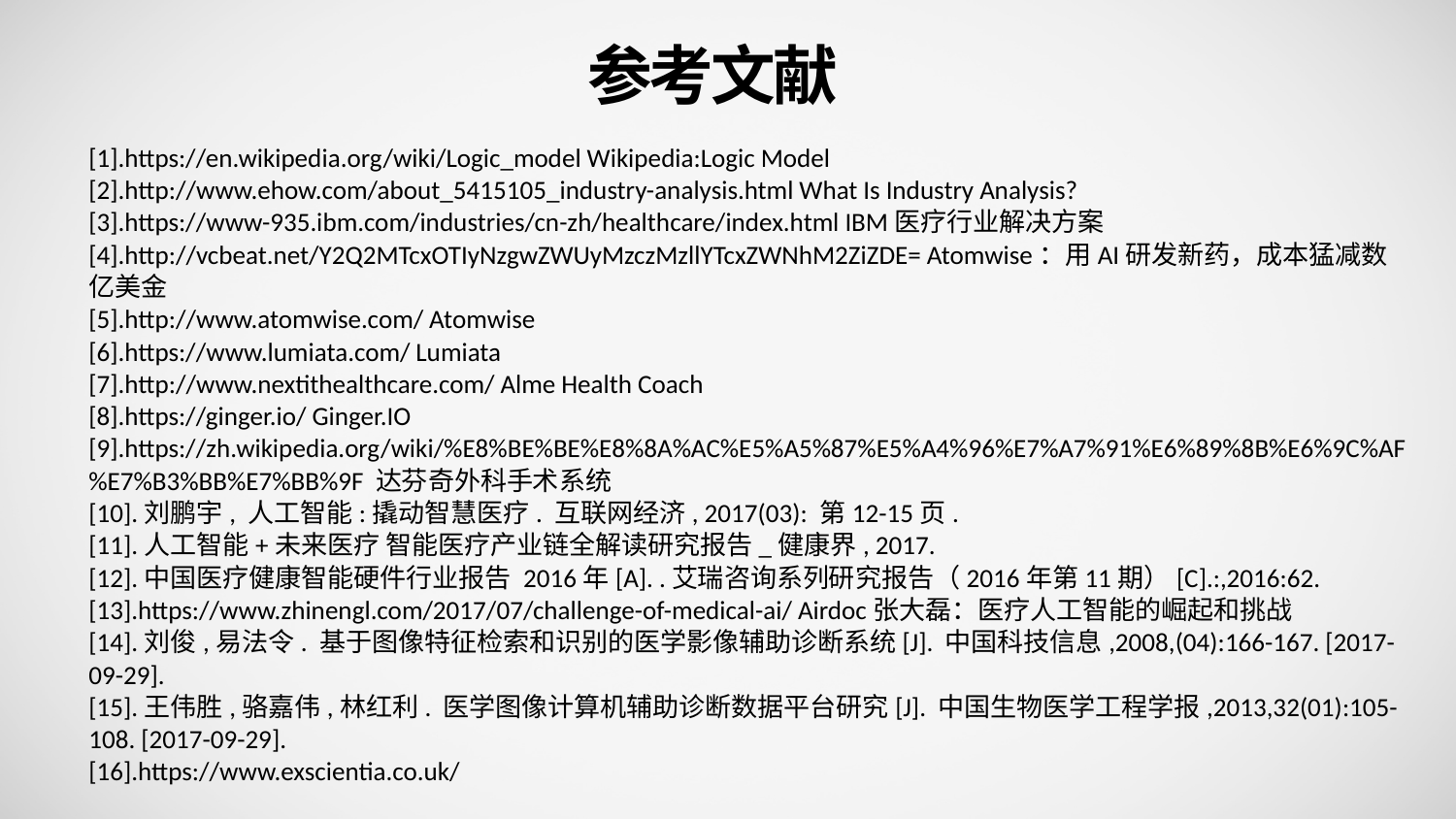

参考文献
[1].https://en.wikipedia.org/wiki/Logic_model Wikipedia:Logic Model
[2].http://www.ehow.com/about_5415105_industry-analysis.html What Is Industry Analysis?
[3].https://www-935.ibm.com/industries/cn-zh/healthcare/index.html IBM医疗行业解决方案
[4].http://vcbeat.net/Y2Q2MTcxOTIyNzgwZWUyMzczMzllYTcxZWNhM2ZiZDE= Atomwise：用AI研发新药，成本猛减数亿美金
[5].http://www.atomwise.com/ Atomwise
[6].https://www.lumiata.com/ Lumiata
[7].http://www.nextithealthcare.com/ Alme Health Coach
[8].https://ginger.io/ Ginger.IO
[9].https://zh.wikipedia.org/wiki/%E8%BE%BE%E8%8A%AC%E5%A5%87%E5%A4%96%E7%A7%91%E6%89%8B%E6%9C%AF%E7%B3%BB%E7%BB%9F 达芬奇外科手术系统
[10].刘鹏宇, 人工智能:撬动智慧医疗. 互联网经济, 2017(03): 第12-15页.
[11].人工智能+未来医疗 智能医疗产业链全解读研究报告_健康界, 2017.
[12].中国医疗健康智能硬件行业报告 2016年[A]. .艾瑞咨询系列研究报告（2016年第11期）[C].:,2016:62.
[13].https://www.zhinengl.com/2017/07/challenge-of-medical-ai/ Airdoc张大磊：医疗人工智能的崛起和挑战
[14].刘俊,易法令. 基于图像特征检索和识别的医学影像辅助诊断系统[J]. 中国科技信息,2008,(04):166-167. [2017-09-29].
[15].王伟胜,骆嘉伟,林红利. 医学图像计算机辅助诊断数据平台研究[J]. 中国生物医学工程学报,2013,32(01):105-108. [2017-09-29].
[16].https://www.exscientia.co.uk/